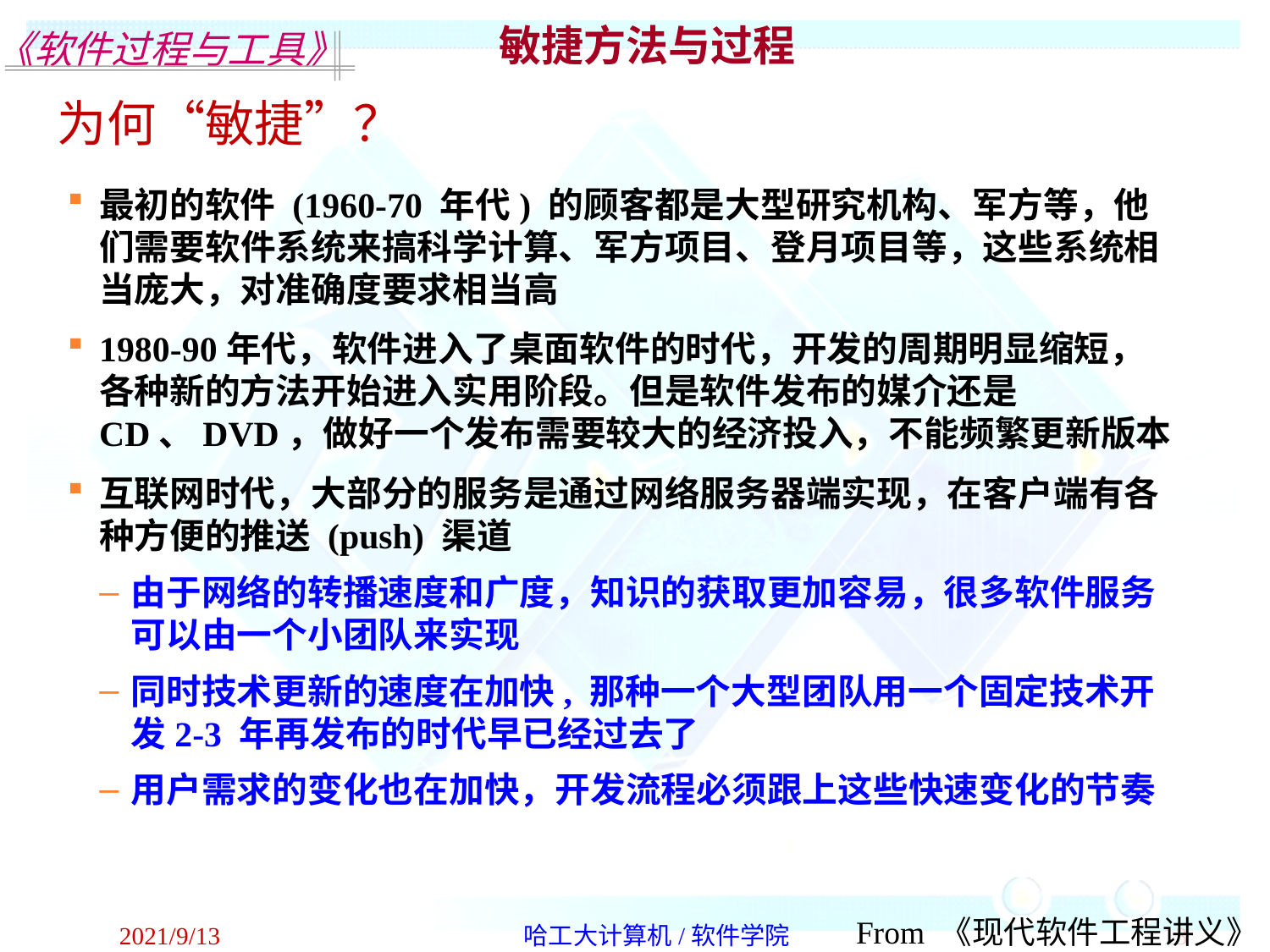

敏捷方法与过程
为何“敏捷”？
最初的软件 (1960-70 年代) 的顾客都是大型研究机构、军方等，他们需要软件系统来搞科学计算、军方项目、登月项目等，这些系统相当庞大，对准确度要求相当高
1980-90年代，软件进入了桌面软件的时代，开发的周期明显缩短， 各种新的方法开始进入实用阶段。但是软件发布的媒介还是CD、DVD，做好一个发布需要较大的经济投入，不能频繁更新版本
互联网时代，大部分的服务是通过网络服务器端实现，在客户端有各种方便的推送 (push) 渠道
由于网络的转播速度和广度，知识的获取更加容易，很多软件服务可以由一个小团队来实现
同时技术更新的速度在加快, 那种一个大型团队用一个固定技术开发2-3 年再发布的时代早已经过去了
用户需求的变化也在加快，开发流程必须跟上这些快速变化的节奏
From 《现代软件工程讲义》